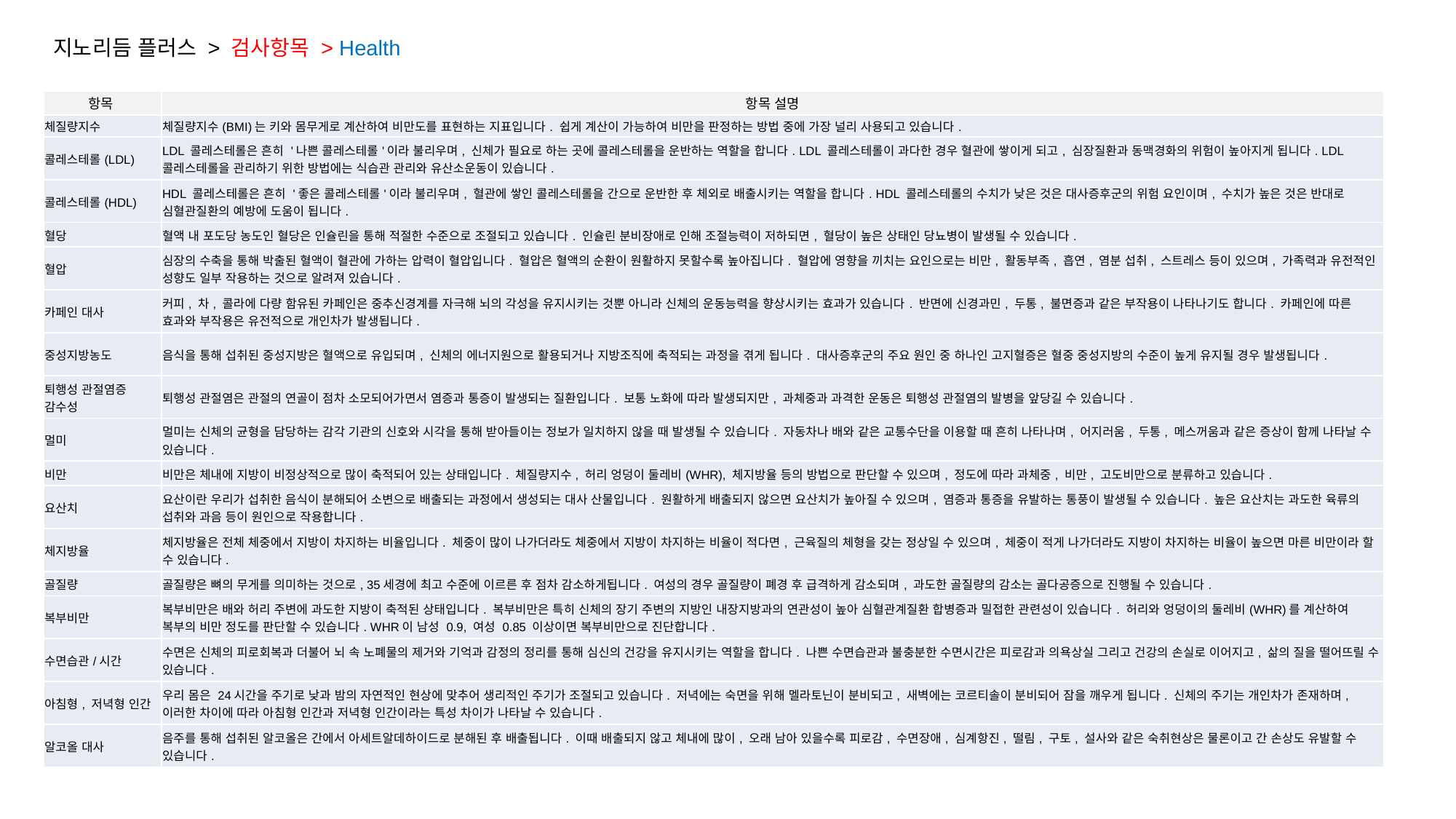

지노리듬 플러스 > 검사항목 > Health
| 항목 | 항목 설명 |
| --- | --- |
| 체질량지수 | 체질량지수(BMI)는 키와 몸무게로 계산하여 비만도를 표현하는 지표입니다. 쉽게 계산이 가능하여 비만을 판정하는 방법 중에 가장 널리 사용되고 있습니다. |
| 콜레스테롤(LDL) | LDL 콜레스테롤은 흔히 '나쁜 콜레스테롤'이라 불리우며, 신체가 필요로 하는 곳에 콜레스테롤을 운반하는 역할을 합니다. LDL 콜레스테롤이 과다한 경우 혈관에 쌓이게 되고, 심장질환과 동맥경화의 위험이 높아지게 됩니다. LDL 콜레스테롤을 관리하기 위한 방법에는 식습관 관리와 유산소운동이 있습니다. |
| 콜레스테롤(HDL) | HDL 콜레스테롤은 흔히 '좋은 콜레스테롤'이라 불리우며, 혈관에 쌓인 콜레스테롤을 간으로 운반한 후 체외로 배출시키는 역할을 합니다. HDL 콜레스테롤의 수치가 낮은 것은 대사증후군의 위험 요인이며, 수치가 높은 것은 반대로 심혈관질환의 예방에 도움이 됩니다. |
| 혈당 | 혈액 내 포도당 농도인 혈당은 인슐린을 통해 적절한 수준으로 조절되고 있습니다. 인슐린 분비장애로 인해 조절능력이 저하되면, 혈당이 높은 상태인 당뇨병이 발생될 수 있습니다. |
| 혈압 | 심장의 수축을 통해 박출된 혈액이 혈관에 가하는 압력이 혈압입니다. 혈압은 혈액의 순환이 원활하지 못할수록 높아집니다. 혈압에 영향을 끼치는 요인으로는 비만, 활동부족, 흡연, 염분 섭취, 스트레스 등이 있으며, 가족력과 유전적인 성향도 일부 작용하는 것으로 알려져 있습니다. |
| 카페인 대사 | 커피, 차, 콜라에 다량 함유된 카페인은 중추신경계를 자극해 뇌의 각성을 유지시키는 것뿐 아니라 신체의 운동능력을 향상시키는 효과가 있습니다. 반면에 신경과민, 두통, 불면증과 같은 부작용이 나타나기도 합니다. 카페인에 따른 효과와 부작용은 유전적으로 개인차가 발생됩니다. |
| 중성지방농도 | 음식을 통해 섭취된 중성지방은 혈액으로 유입되며, 신체의 에너지원으로 활용되거나 지방조직에 축적되는 과정을 겪게 됩니다. 대사증후군의 주요 원인 중 하나인 고지혈증은 혈중 중성지방의 수준이 높게 유지될 경우 발생됩니다. |
| 퇴행성 관절염증 감수성 | 퇴행성 관절염은 관절의 연골이 점차 소모되어가면서 염증과 통증이 발생되는 질환입니다. 보통 노화에 따라 발생되지만, 과체중과 과격한 운동은 퇴행성 관절염의 발병을 앞당길 수 있습니다. |
| 멀미 | 멀미는 신체의 균형을 담당하는 감각 기관의 신호와 시각을 통해 받아들이는 정보가 일치하지 않을 때 발생될 수 있습니다. 자동차나 배와 같은 교통수단을 이용할 때 흔히 나타나며, 어지러움, 두통, 메스꺼움과 같은 증상이 함께 나타날 수 있습니다. |
| 비만 | 비만은 체내에 지방이 비정상적으로 많이 축적되어 있는 상태입니다. 체질량지수, 허리 엉덩이 둘레비(WHR), 체지방율 등의 방법으로 판단할 수 있으며, 정도에 따라 과체중, 비만, 고도비만으로 분류하고 있습니다. |
| 요산치 | 요산이란 우리가 섭취한 음식이 분해되어 소변으로 배출되는 과정에서 생성되는 대사 산물입니다. 원활하게 배출되지 않으면 요산치가 높아질 수 있으며, 염증과 통증을 유발하는 통풍이 발생될 수 있습니다. 높은 요산치는 과도한 육류의 섭취와 과음 등이 원인으로 작용합니다. |
| 체지방율 | 체지방율은 전체 체중에서 지방이 차지하는 비율입니다. 체중이 많이 나가더라도 체중에서 지방이 차지하는 비율이 적다면, 근육질의 체형을 갖는 정상일 수 있으며, 체중이 적게 나가더라도 지방이 차지하는 비율이 높으면 마른 비만이라 할 수 있습니다. |
| 골질량 | 골질량은 뼈의 무게를 의미하는 것으로, 35세경에 최고 수준에 이르른 후 점차 감소하게됩니다. 여성의 경우 골질량이 폐경 후 급격하게 감소되며, 과도한 골질량의 감소는 골다공증으로 진행될 수 있습니다. |
| 복부비만 | 복부비만은 배와 허리 주변에 과도한 지방이 축적된 상태입니다. 복부비만은 특히 신체의 장기 주변의 지방인 내장지방과의 연관성이 높아 심혈관계질환 합병증과 밀접한 관련성이 있습니다. 허리와 엉덩이의 둘레비(WHR)를 계산하여 복부의 비만 정도를 판단할 수 있습니다. WHR이 남성 0.9, 여성 0.85 이상이면 복부비만으로 진단합니다. |
| 수면습관/시간 | 수면은 신체의 피로회복과 더불어 뇌 속 노폐물의 제거와 기억과 감정의 정리를 통해 심신의 건강을 유지시키는 역할을 합니다. 나쁜 수면습관과 불충분한 수면시간은 피로감과 의욕상실 그리고 건강의 손실로 이어지고, 삶의 질을 떨어뜨릴 수 있습니다. |
| 아침형, 저녁형 인간 | 우리 몸은 24시간을 주기로 낮과 밤의 자연적인 현상에 맞추어 생리적인 주기가 조절되고 있습니다. 저녁에는 숙면을 위해 멜라토닌이 분비되고, 새벽에는 코르티솔이 분비되어 잠을 깨우게 됩니다. 신체의 주기는 개인차가 존재하며, 이러한 차이에 따라 아침형 인간과 저녁형 인간이라는 특성 차이가 나타날 수 있습니다. |
| 알코올 대사 | 음주를 통해 섭취된 알코올은 간에서 아세트알데하이드로 분해된 후 배출됩니다. 이때 배출되지 않고 체내에 많이, 오래 남아 있을수록 피로감, 수면장애, 심계항진, 떨림, 구토, 설사와 같은 숙취현상은 물론이고 간 손상도 유발할 수 있습니다. |